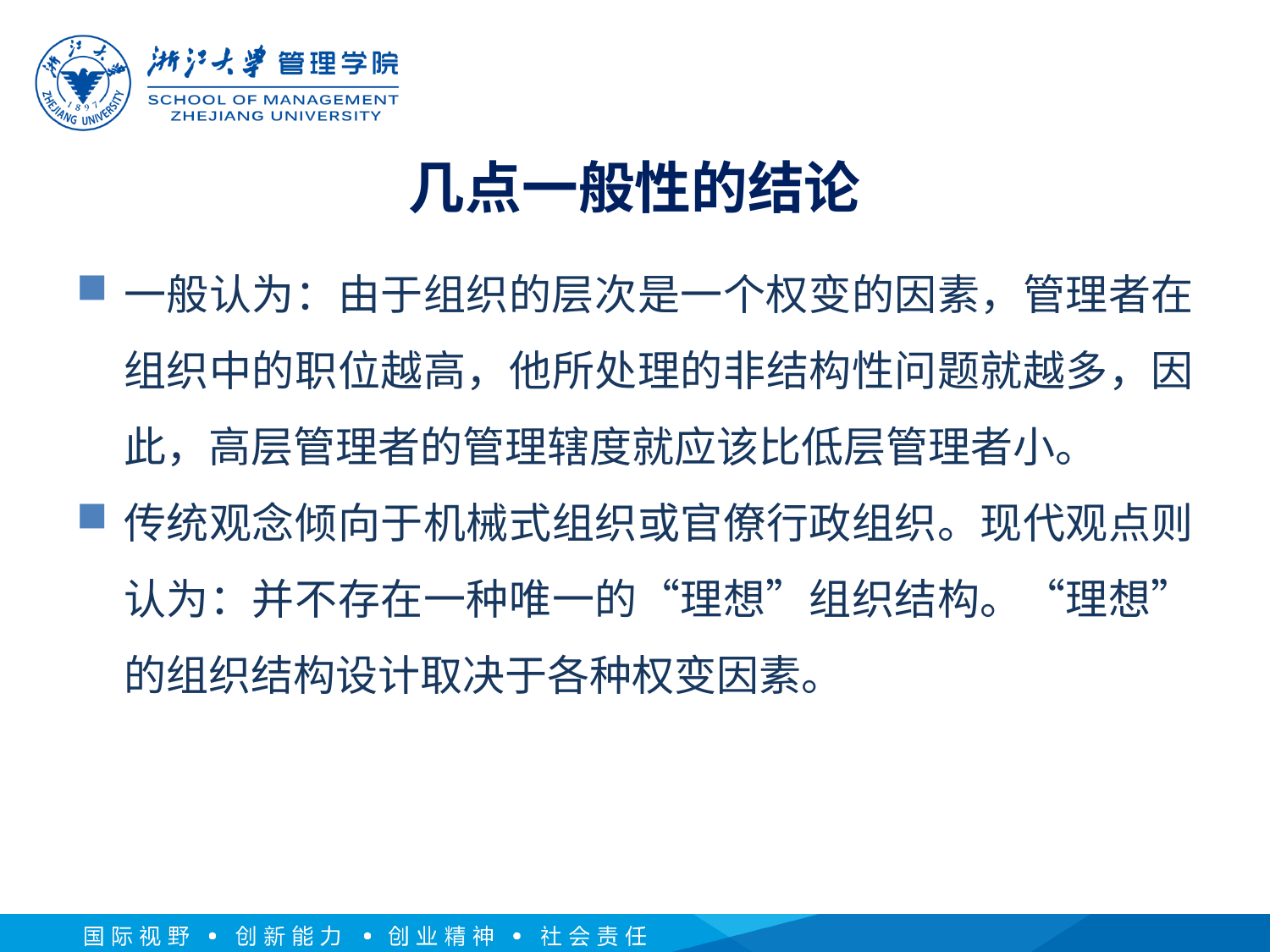

# 几点一般性的结论
一般认为：由于组织的层次是一个权变的因素，管理者在组织中的职位越高，他所处理的非结构性问题就越多，因此，高层管理者的管理辖度就应该比低层管理者小。
传统观念倾向于机械式组织或官僚行政组织。现代观点则认为：并不存在一种唯一的“理想”组织结构。“理想”的组织结构设计取决于各种权变因素。